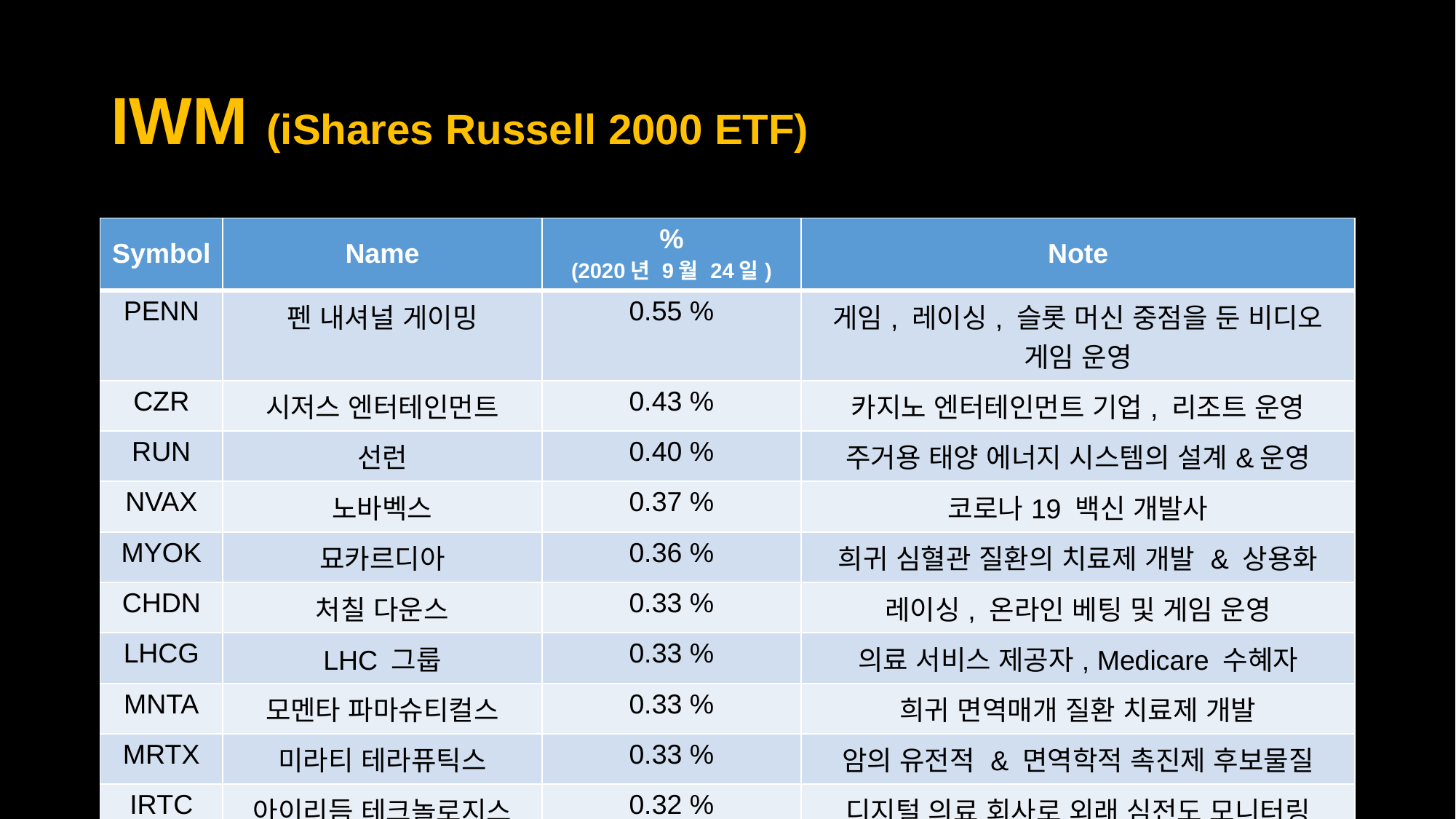

# IWM (iShares Russell 2000 ETF)
| Symbol | Name | % (2020년 9월 24일) | Note |
| --- | --- | --- | --- |
| PENN | 펜 내셔널 게이밍 | 0.55 % | 게임, 레이싱, 슬롯 머신 중점을 둔 비디오 게임 운영 |
| CZR | 시저스 엔터테인먼트 | 0.43 % | 카지노 엔터테인먼트 기업, 리조트 운영 |
| RUN | 선런 | 0.40 % | 주거용 태양 에너지 시스템의 설계&운영 |
| NVAX | 노바벡스 | 0.37 % | 코로나19 백신 개발사 |
| MYOK | 묘카르디아 | 0.36 % | 희귀 심혈관 질환의 치료제 개발 & 상용화 |
| CHDN | 처칠 다운스 | 0.33 % | 레이싱, 온라인 베팅 및 게임 운영 |
| LHCG | LHC 그룹 | 0.33 % | 의료 서비스 제공자, Medicare 수혜자 |
| MNTA | 모멘타 파마슈티컬스 | 0.33 % | 희귀 면역매개 질환 치료제 개발 |
| MRTX | 미라티 테라퓨틱스 | 0.33 % | 암의 유전적 & 면역학적 촉진제 후보물질 |
| IRTC | 아이리듬 테크놀로지스 | 0.32 % | 디지털 의료 회사로 외래 심전도 모니터링 서비스 제공 |